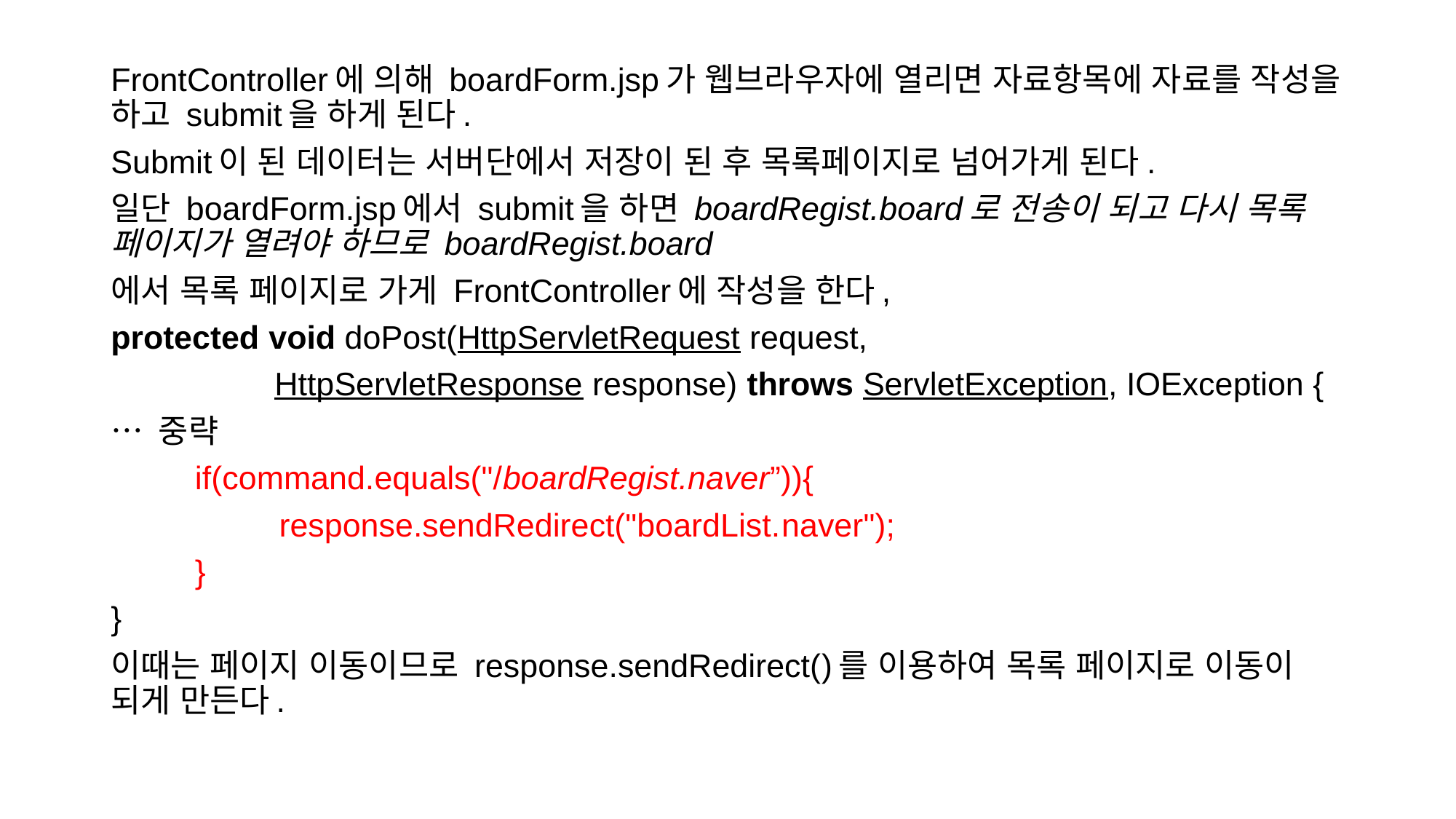

FrontController에 의해 boardForm.jsp가 웹브라우자에 열리면 자료항목에 자료를 작성을 하고 submit을 하게 된다.
Submit이 된 데이터는 서버단에서 저장이 된 후 목록페이지로 넘어가게 된다.
일단 boardForm.jsp에서 submit을 하면 boardRegist.board로 전송이 되고 다시 목록 페이지가 열려야 하므로 boardRegist.board
에서 목록 페이지로 가게 FrontController에 작성을 한다,
protected void doPost(HttpServletRequest request,
                  HttpServletResponse response) throws ServletException, IOException {
… 중략
	if(command.equals("/boardRegist.naver”)){
	   	response.sendRedirect("boardList.naver");
	}
}
이때는 페이지 이동이므로 response.sendRedirect()를 이용하여 목록 페이지로 이동이 되게 만든다.